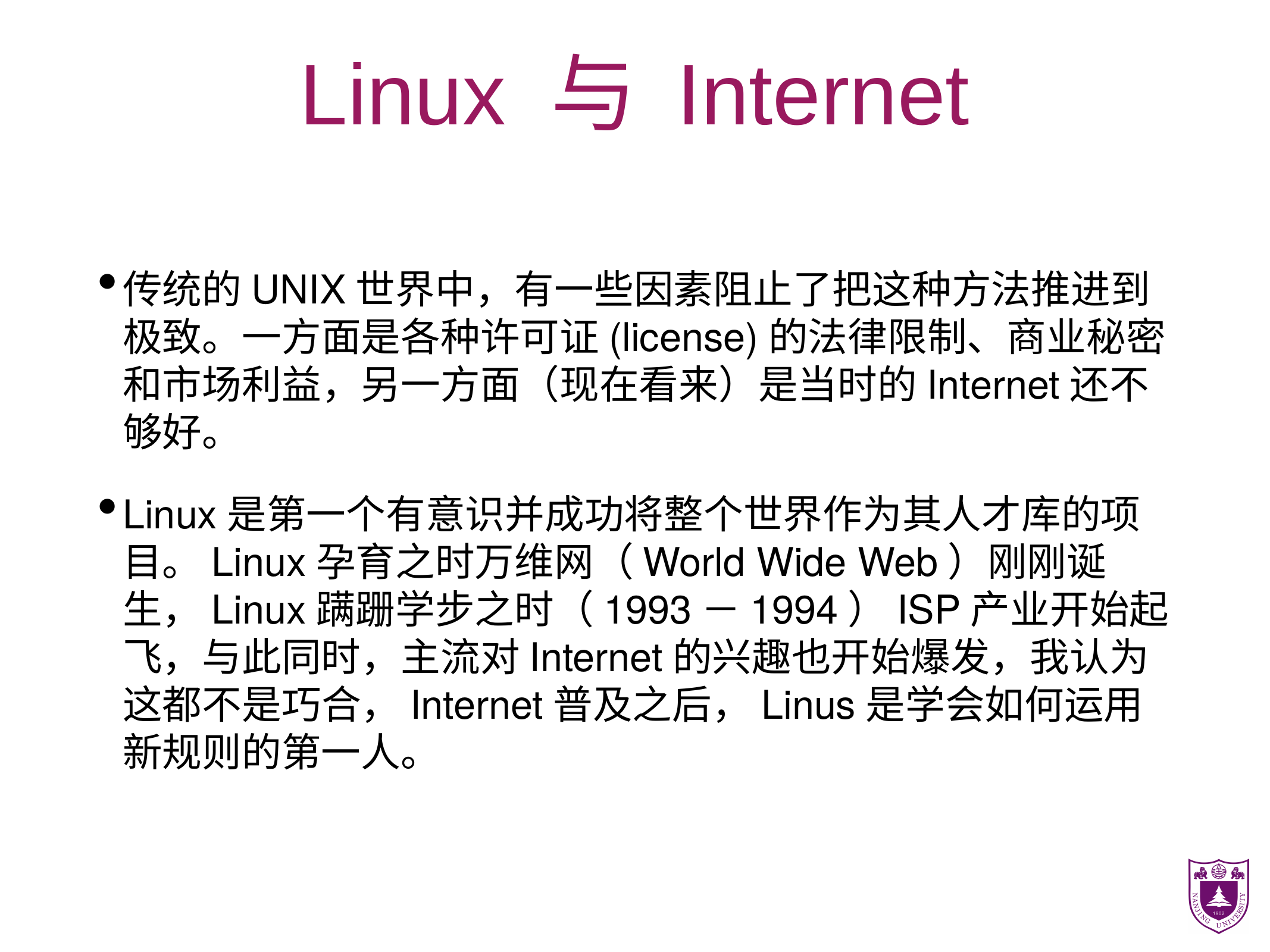

# Linux 与 Internet
传统的UNIX世界中，有一些因素阻止了把这种方法推进到极致。一方面是各种许可证(license)的法律限制、商业秘密和市场利益，另一方面（现在看来）是当时的Internet还不够好。
Linux是第一个有意识并成功将整个世界作为其人才库的项目。Linux孕育之时万维网（World Wide Web）刚刚诞生，Linux蹒跚学步之时（1993－1994）ISP产业开始起飞，与此同时，主流对Internet的兴趣也开始爆发，我认为这都不是巧合，Internet普及之后，Linus是学会如何运用新规则的第一人。